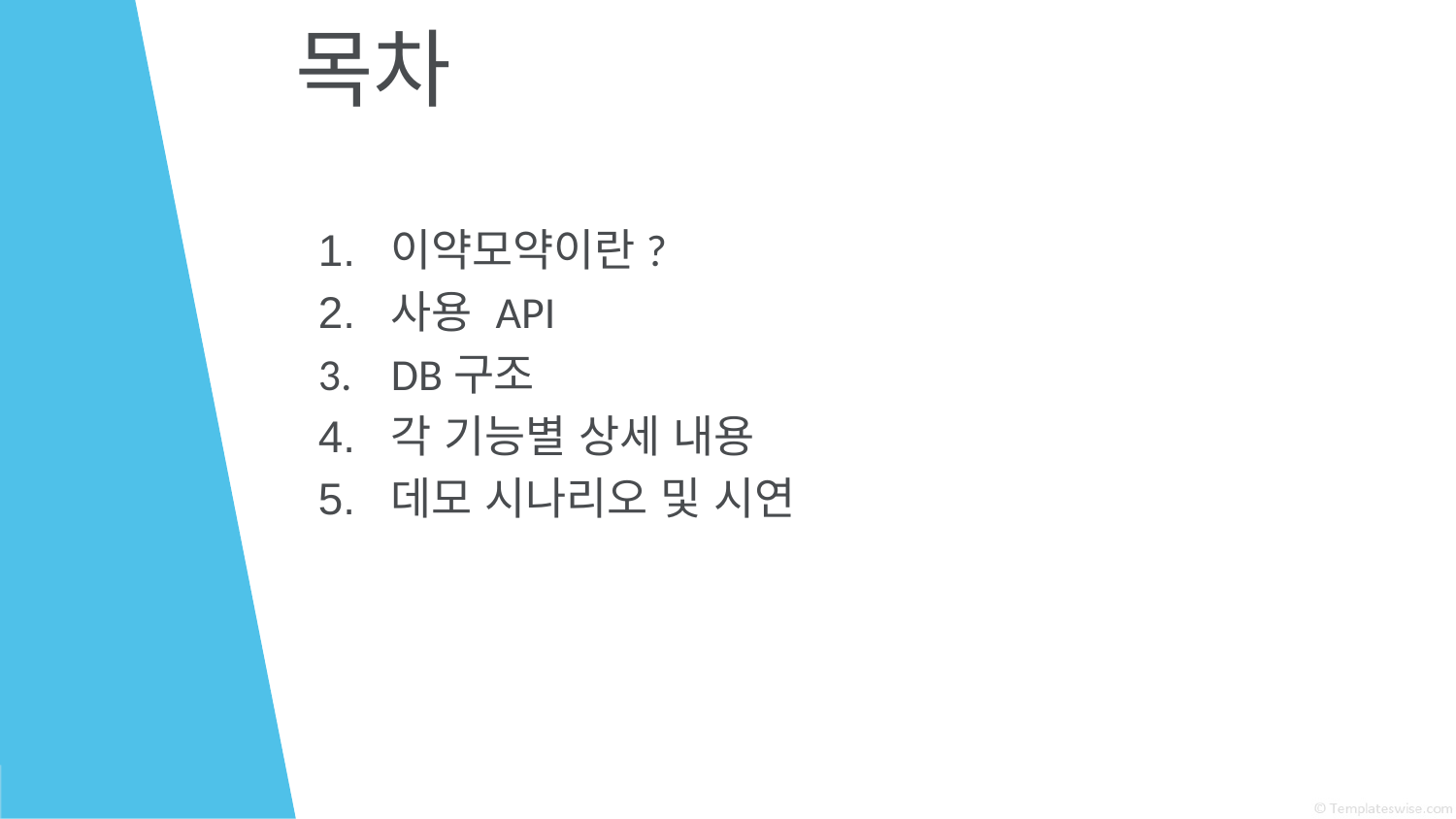

# 목차
이약모약이란?
사용 API
DB구조
각 기능별 상세 내용
데모 시나리오 및 시연